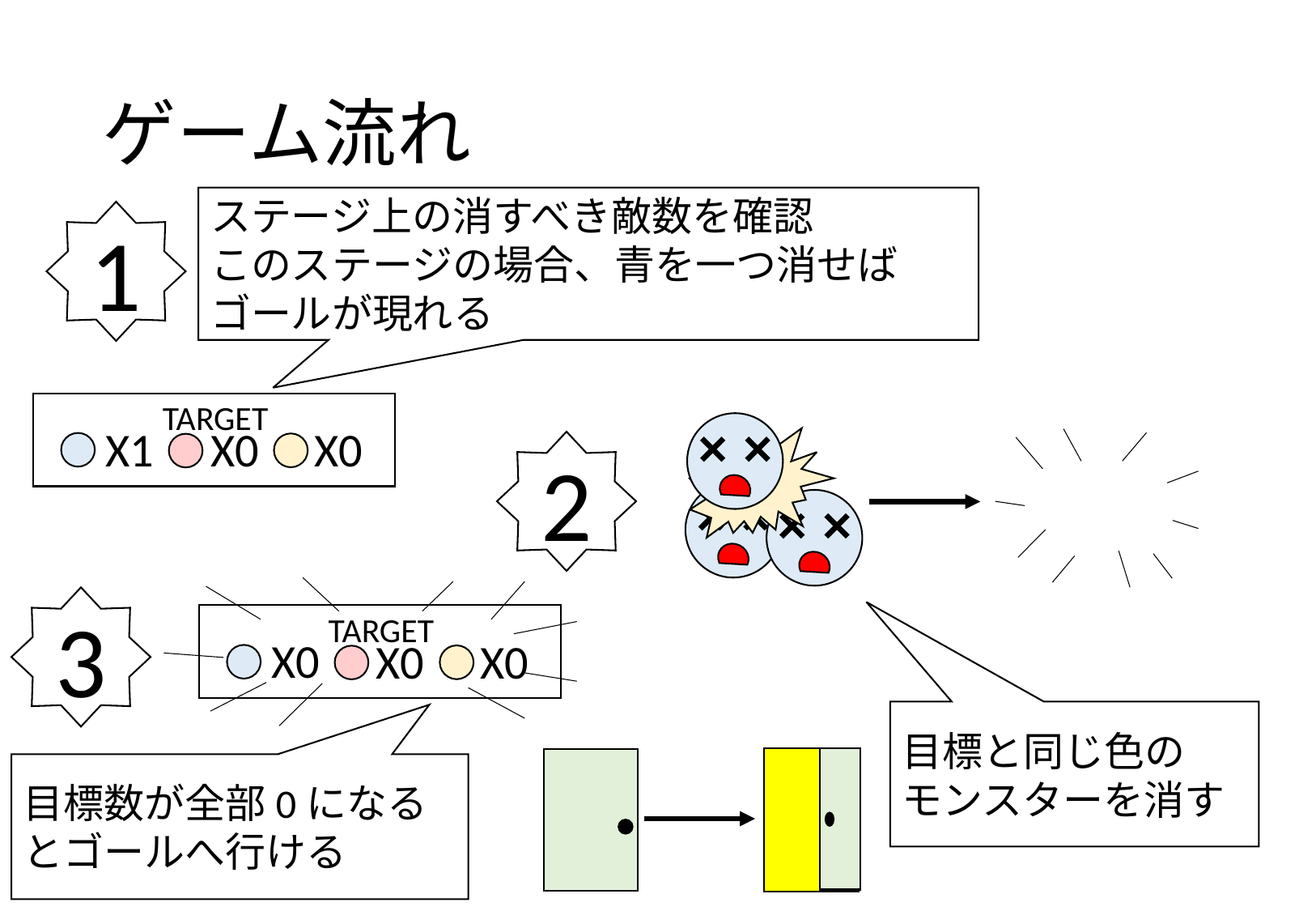

# ゲーム流れ
ステージ上の消すべき敵数を確認
このステージの場合、青を一つ消せばゴールが現れる
1
TARGET

X1
X0
X0

2
3
TARGET

X0
X0
X0

目標と同じ色の
モンスターを消す

目標数が全部0になるとゴールへ行ける